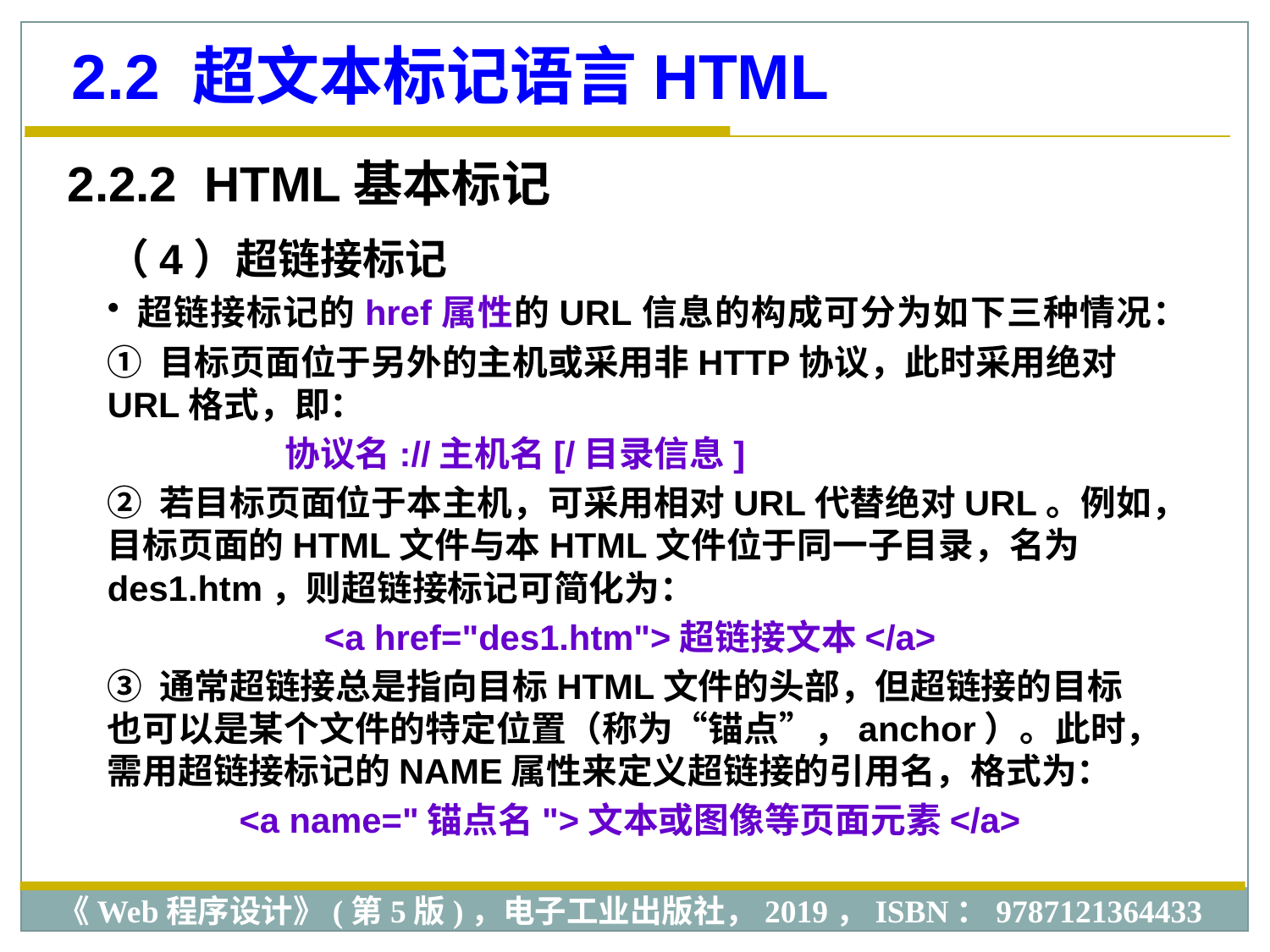

2.2 超文本标记语言HTML
2.2.2  HTML基本标记
（4）超链接标记
超链接标记的href属性的URL信息的构成可分为如下三种情况：
① 目标页面位于另外的主机或采用非HTTP协议，此时采用绝对URL格式，即：
                     协议名://主机名[/目录信息]
② 若目标页面位于本主机，可采用相对URL代替绝对URL。例如，目标页面的HTML文件与本HTML文件位于同一子目录，名为des1.htm，则超链接标记可简化为：
<a href="des1.htm">超链接文本</a>
③ 通常超链接总是指向目标HTML文件的头部，但超链接的目标也可以是某个文件的特定位置（称为“锚点”，anchor）。此时，需用超链接标记的NAME属性来定义超链接的引用名，格式为：
<a name="锚点名">文本或图像等页面元素</a>